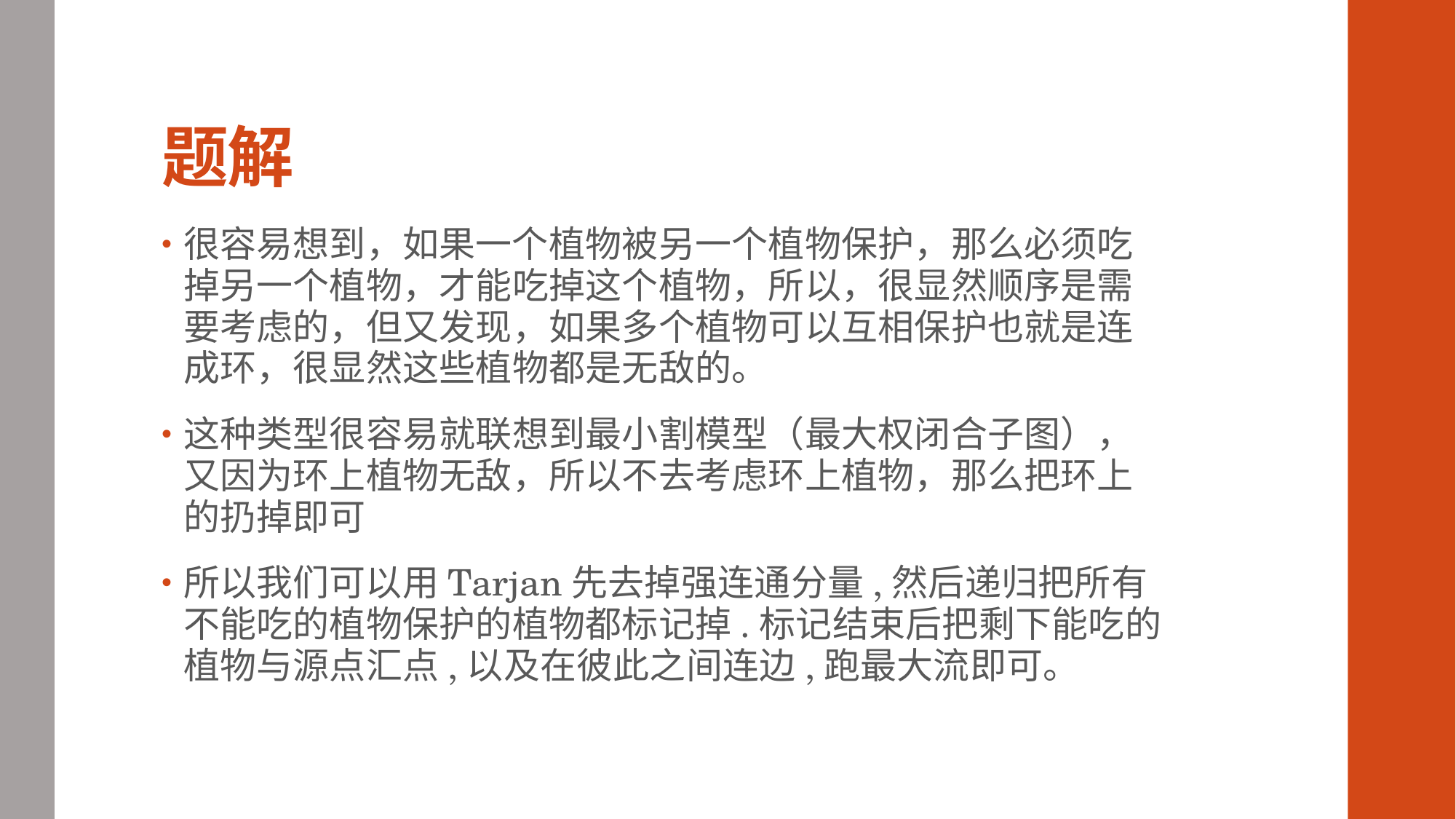

# 题解
很容易想到，如果一个植物被另一个植物保护，那么必须吃掉另一个植物，才能吃掉这个植物，所以，很显然顺序是需要考虑的，但又发现，如果多个植物可以互相保护也就是连成环，很显然这些植物都是无敌的。
这种类型很容易就联想到最小割模型（最大权闭合子图），又因为环上植物无敌，所以不去考虑环上植物，那么把环上的扔掉即可
所以我们可以用Tarjan先去掉强连通分量,然后递归把所有不能吃的植物保护的植物都标记掉.标记结束后把剩下能吃的植物与源点汇点,以及在彼此之间连边,跑最大流即可。